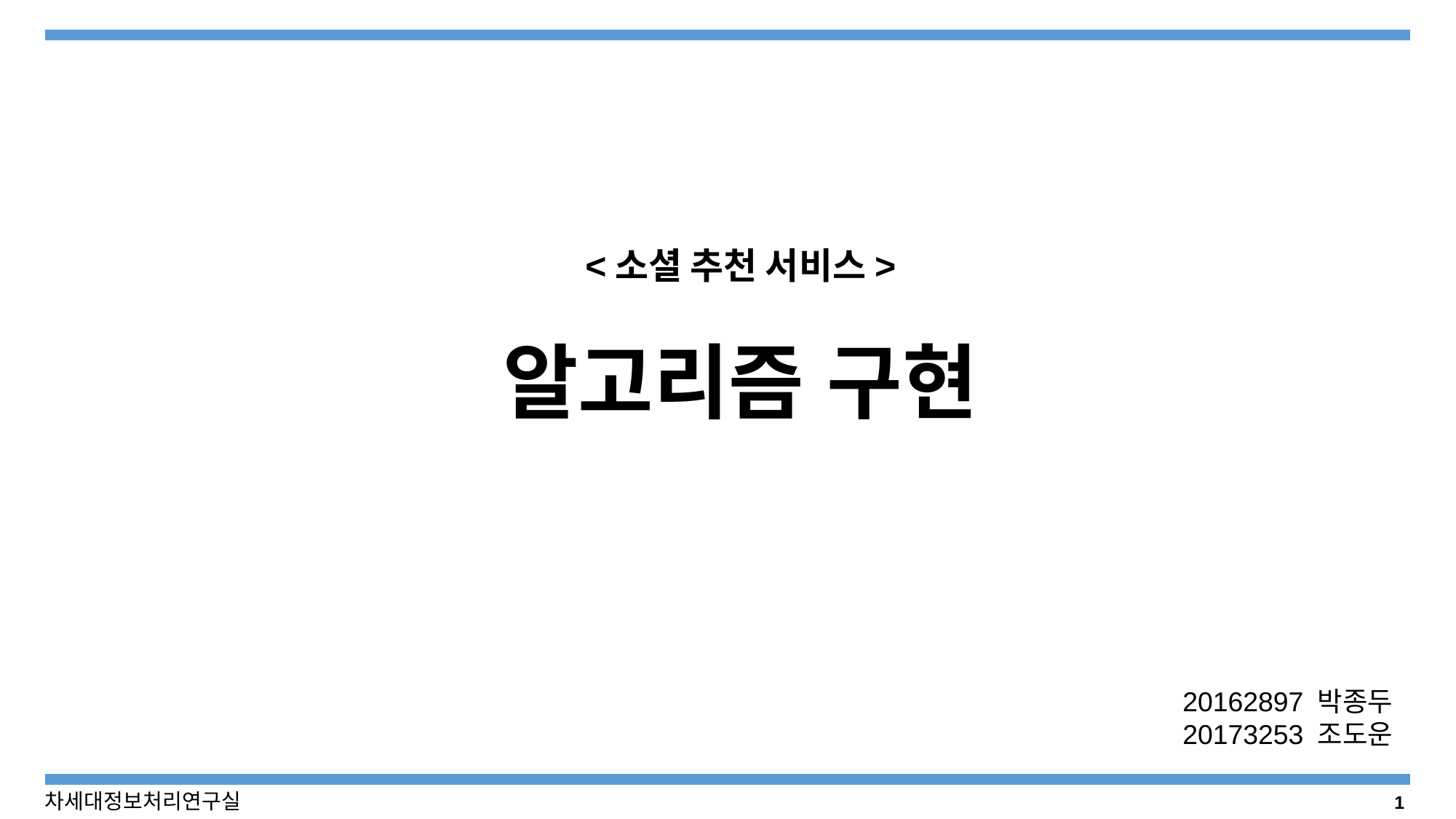

<소셜 추천 서비스>

알고리즘 구현
20162897 박종두
20173253 조도운
1